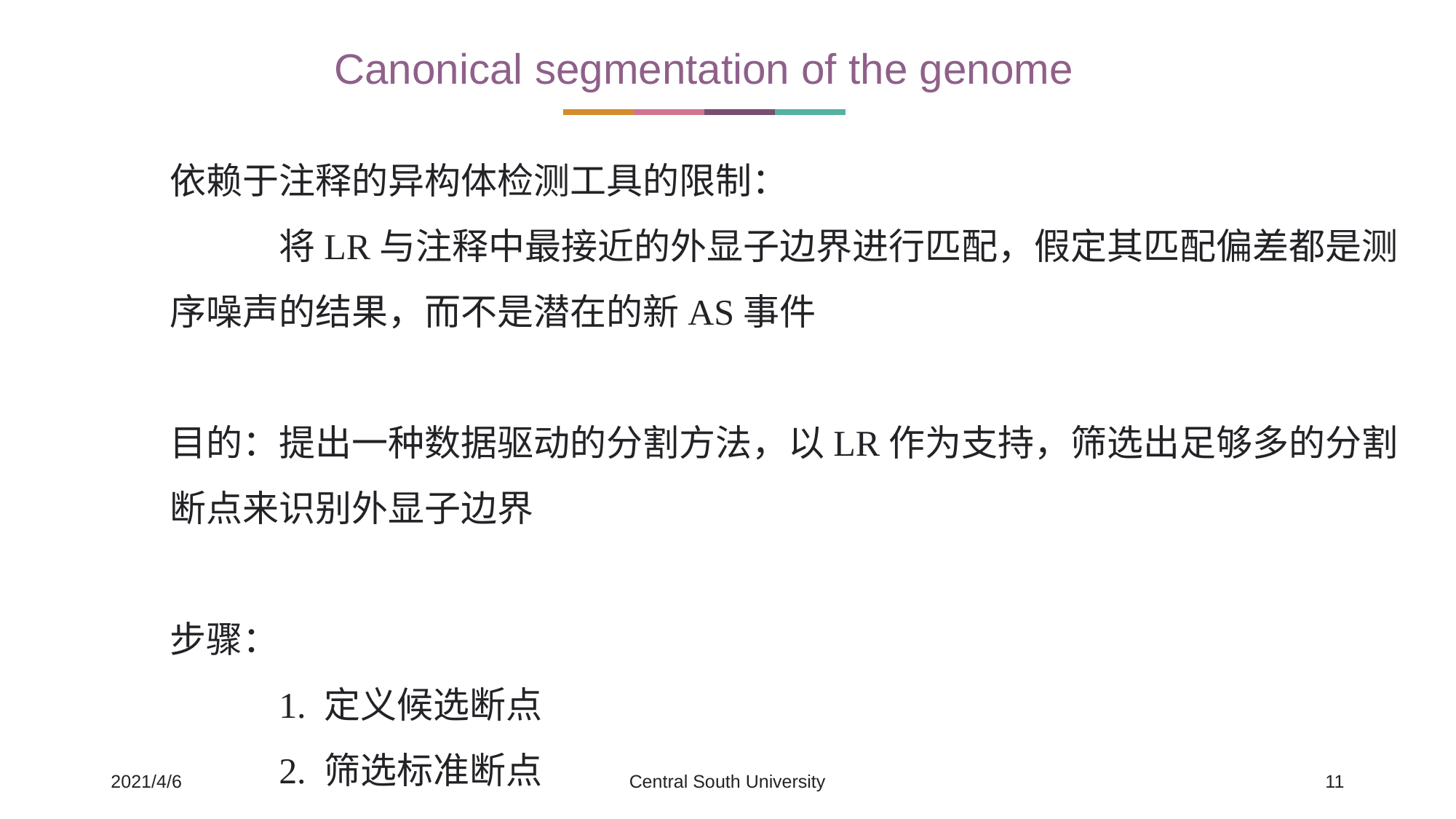

Canonical segmentation of the genome
依赖于注释的异构体检测工具的限制：
	将LR与注释中最接近的外显子边界进行匹配，假定其匹配偏差都是测序噪声的结果，而不是潜在的新AS事件

目的：提出一种数据驱动的分割方法，以LR作为支持，筛选出足够多的分割断点来识别外显子边界

步骤：
	1. 定义候选断点
	2. 筛选标准断点
Central South University
2021/4/6
11